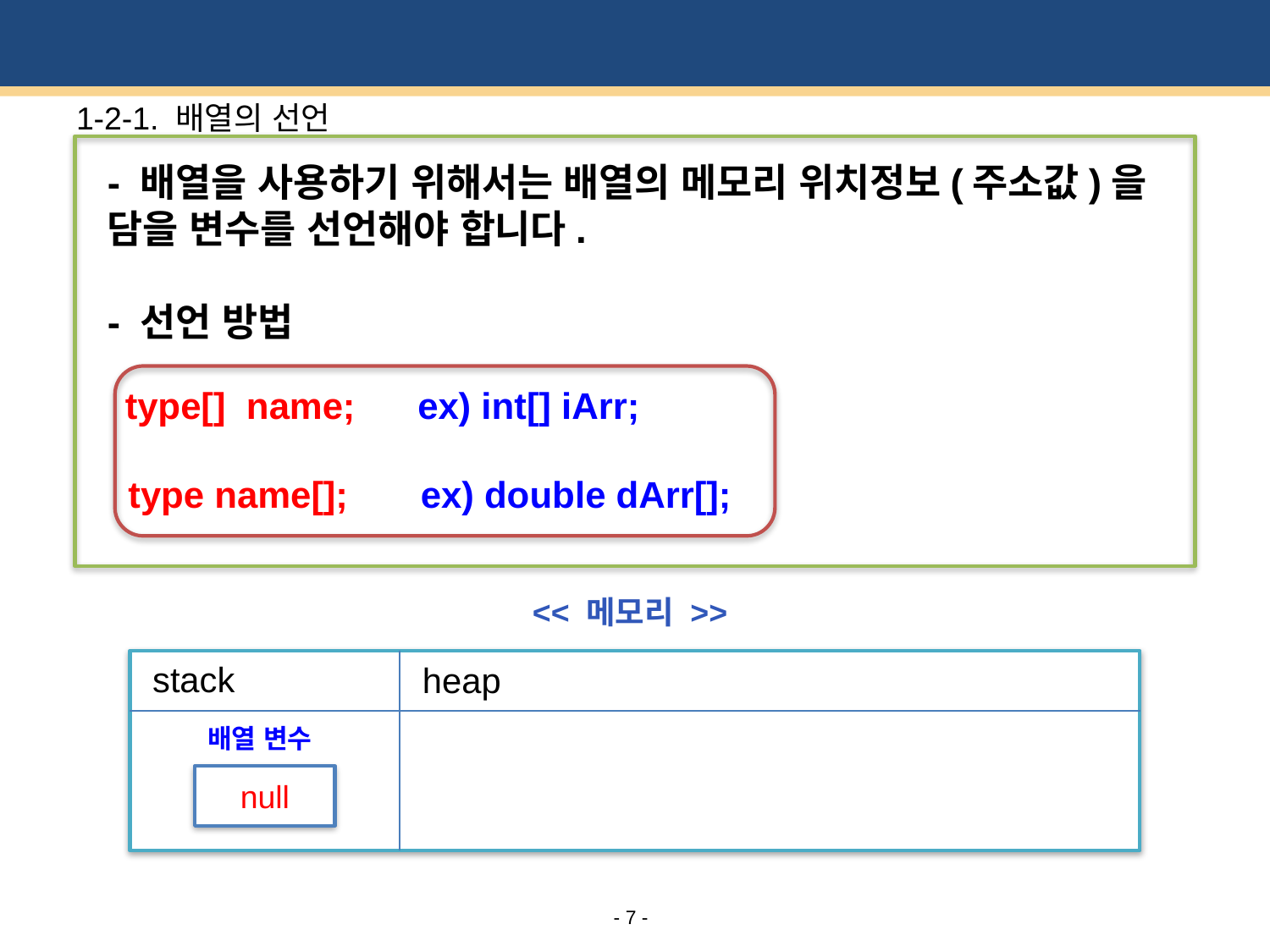

# 1-2-1. 배열의 선언

- 배열을 사용하기 위해서는 배열의 메모리 위치정보(주소값)을 담을 변수를 선언해야 합니다.

- 선언 방법

  type[]  name;      ex) int[] iArr;

  type name[];       ex) double dArr[];

<< 메모리 >>

stack
heap
배열 변수
null